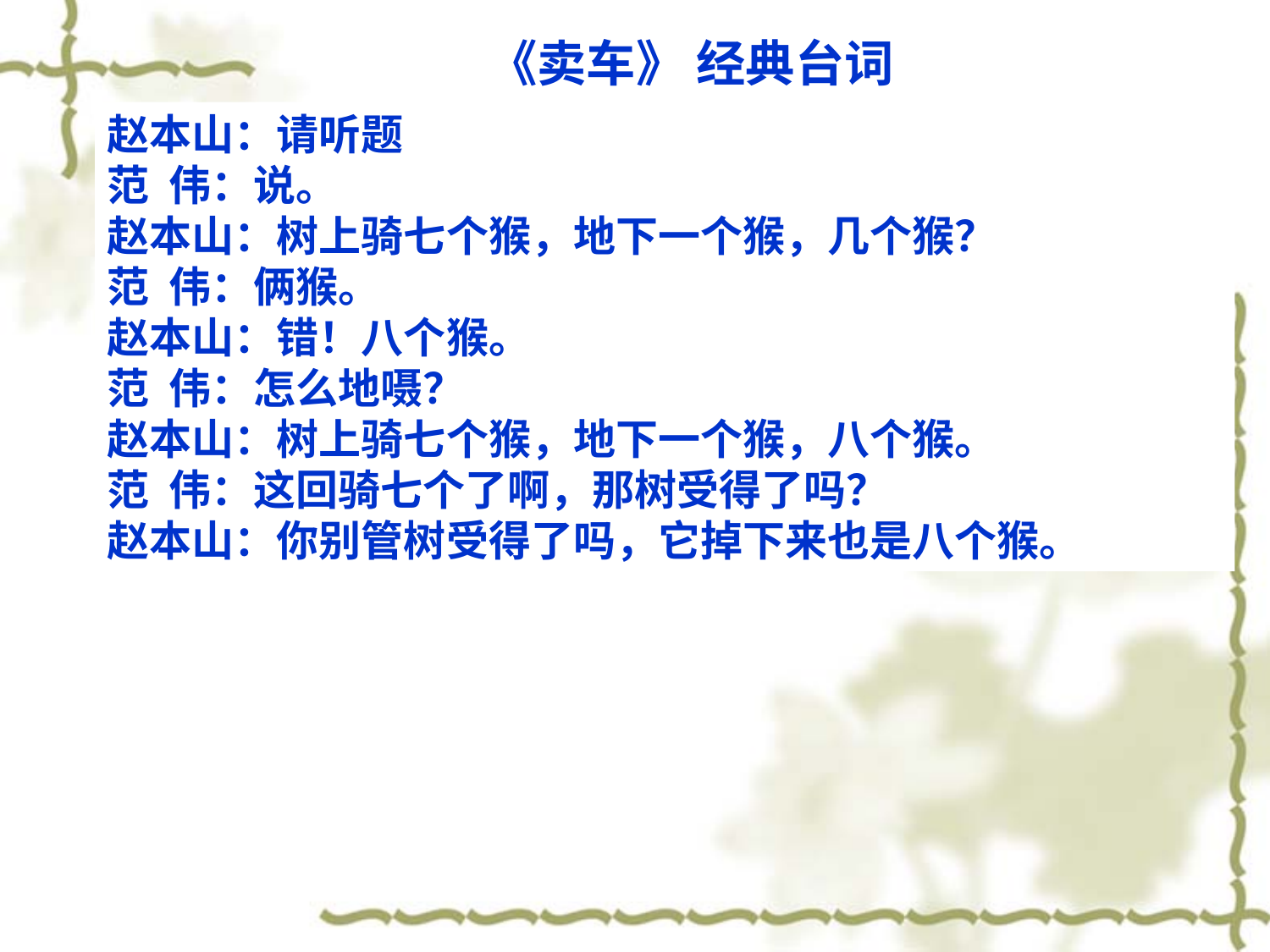

《卖车》 经典台词
赵本山：请听题
范  伟：说。
赵本山：树上骑七个猴，地下一个猴，几个猴？
范  伟：俩猴。
赵本山：错！八个猴。
范  伟：怎么地嗫？
赵本山：树上骑七个猴，地下一个猴，八个猴。
范  伟：这回骑七个了啊，那树受得了吗？
赵本山：你别管树受得了吗，它掉下来也是八个猴。
7